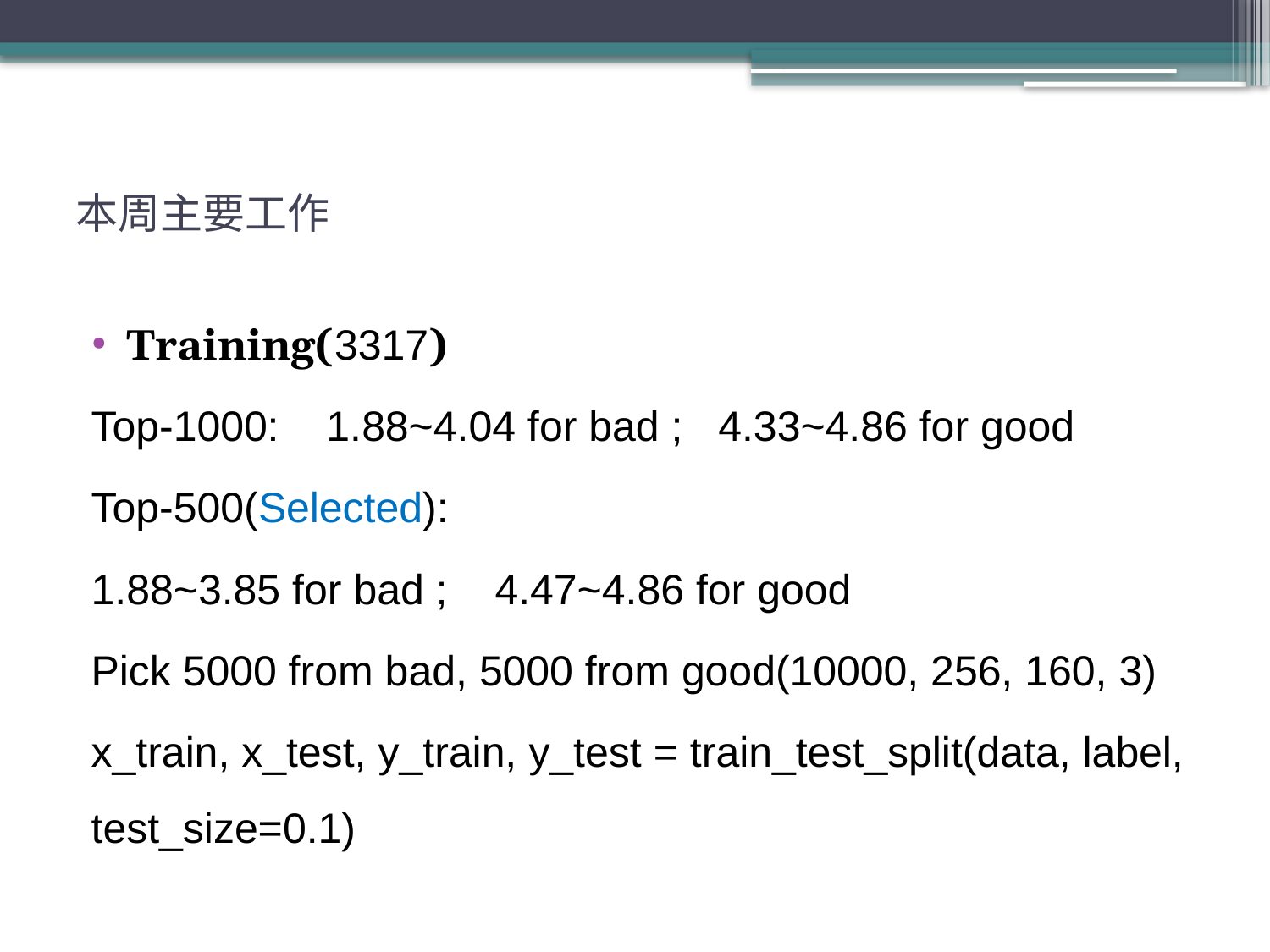

# 本周主要工作
Training(3317)
Top-1000:    1.88~4.04 for bad ;   4.33~4.86 for good
Top-500(Selected):
1.88~3.85 for bad ;    4.47~4.86 for good
Pick 5000 from bad, 5000 from good(10000, 256, 160, 3)
x_train, x_test, y_train, y_test = train_test_split(data, label, test_size=0.1)